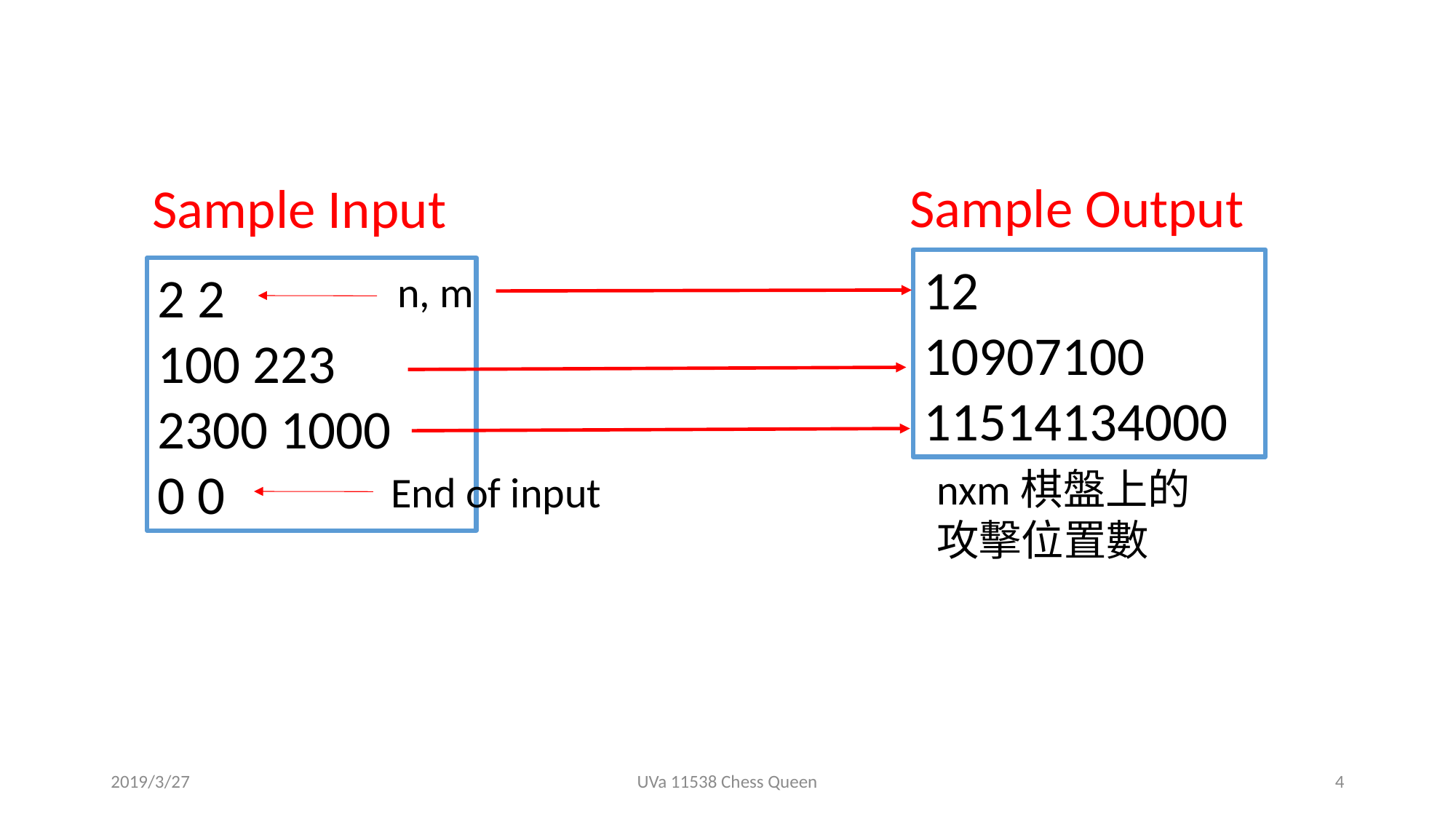

Sample Output
Sample Input
12
10907100
11514134000
2 2
100 223
2300 1000
0 0
n, m
nxm棋盤上的攻擊位置數
End of input
2019/3/27
UVa 11538 Chess Queen
4